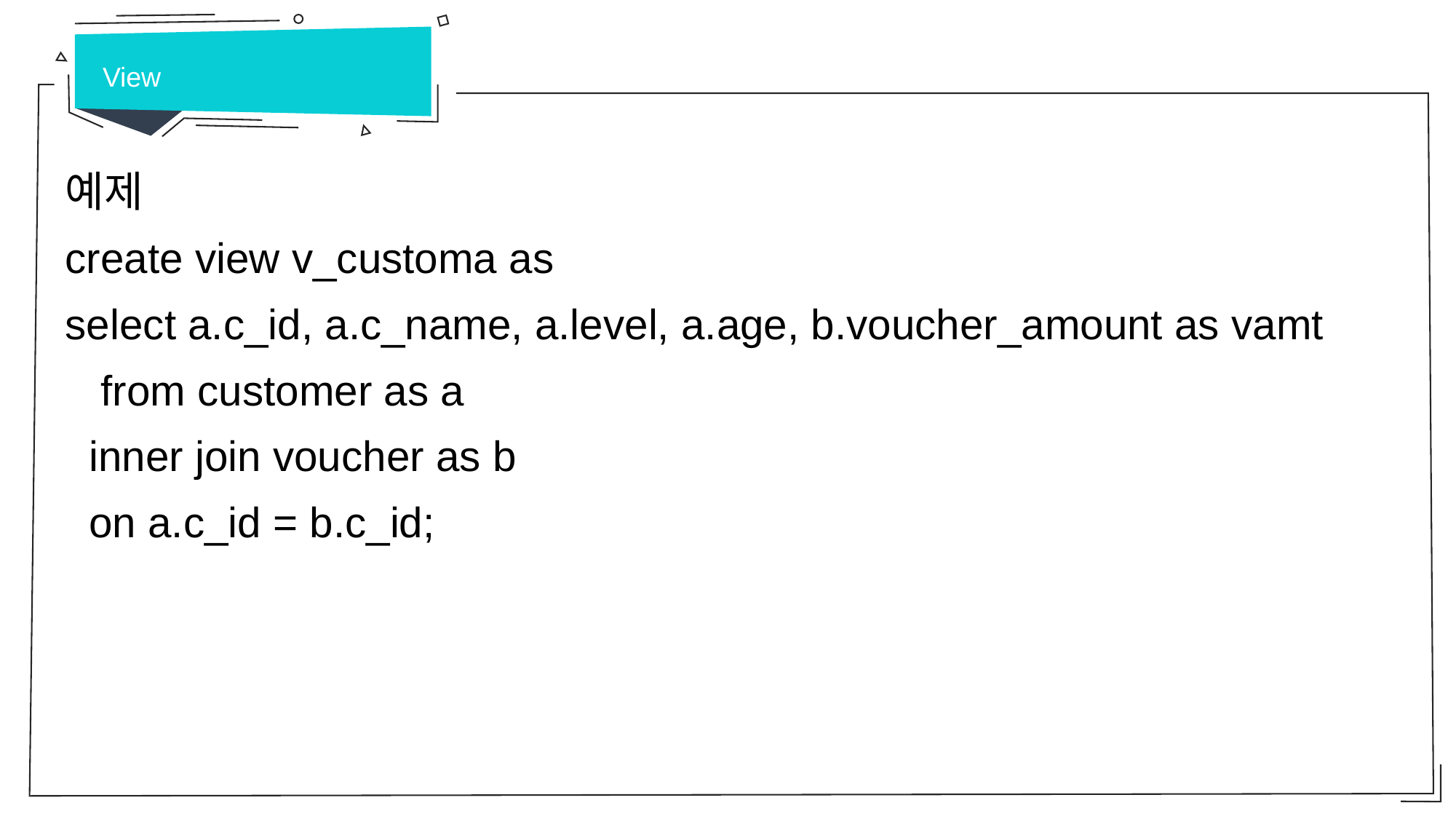

View
예제
create view v_customa as
select a.c_id, a.c_name, a.level, a.age, b.voucher_amount as vamt
   from customer as a
  inner join voucher as b
  on a.c_id = b.c_id;